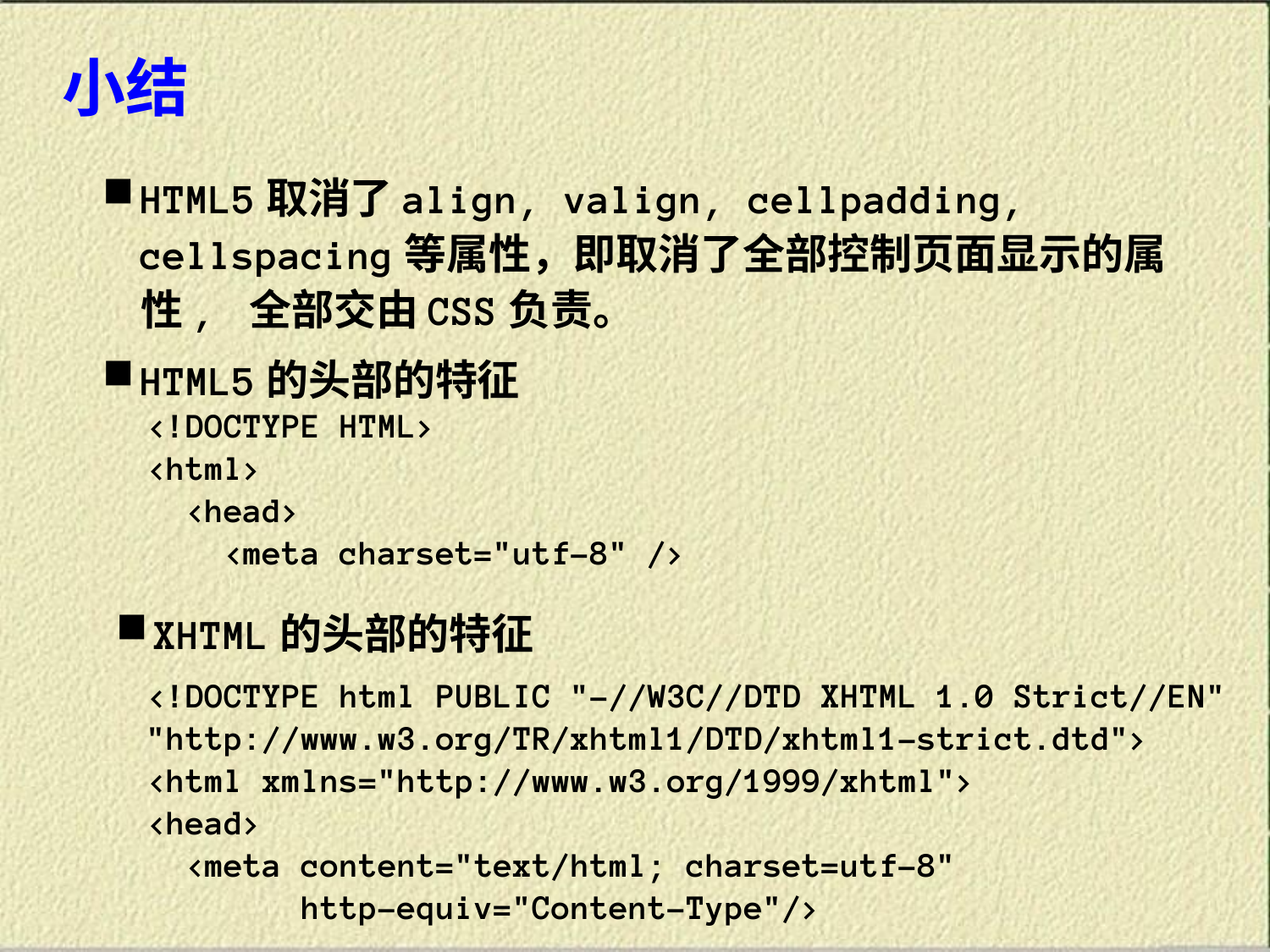

小结
HTML5取消了align, valign, cellpadding, cellspacing等属性，即取消了全部控制页面显示的属性, 全部交由CSS负责。
HTML5的头部的特征
<!DOCTYPE HTML>
<html>
  <head>
    <meta charset="utf-8" />
XHTML的头部的特征
<!DOCTYPE html PUBLIC "-//W3C//DTD XHTML 1.0 Strict//EN"  "http://www.w3.org/TR/xhtml1/DTD/xhtml1-strict.dtd">
<html xmlns="http://www.w3.org/1999/xhtml">
<head>
  <meta content="text/html; charset=utf-8"
        http-equiv="Content-Type"/>